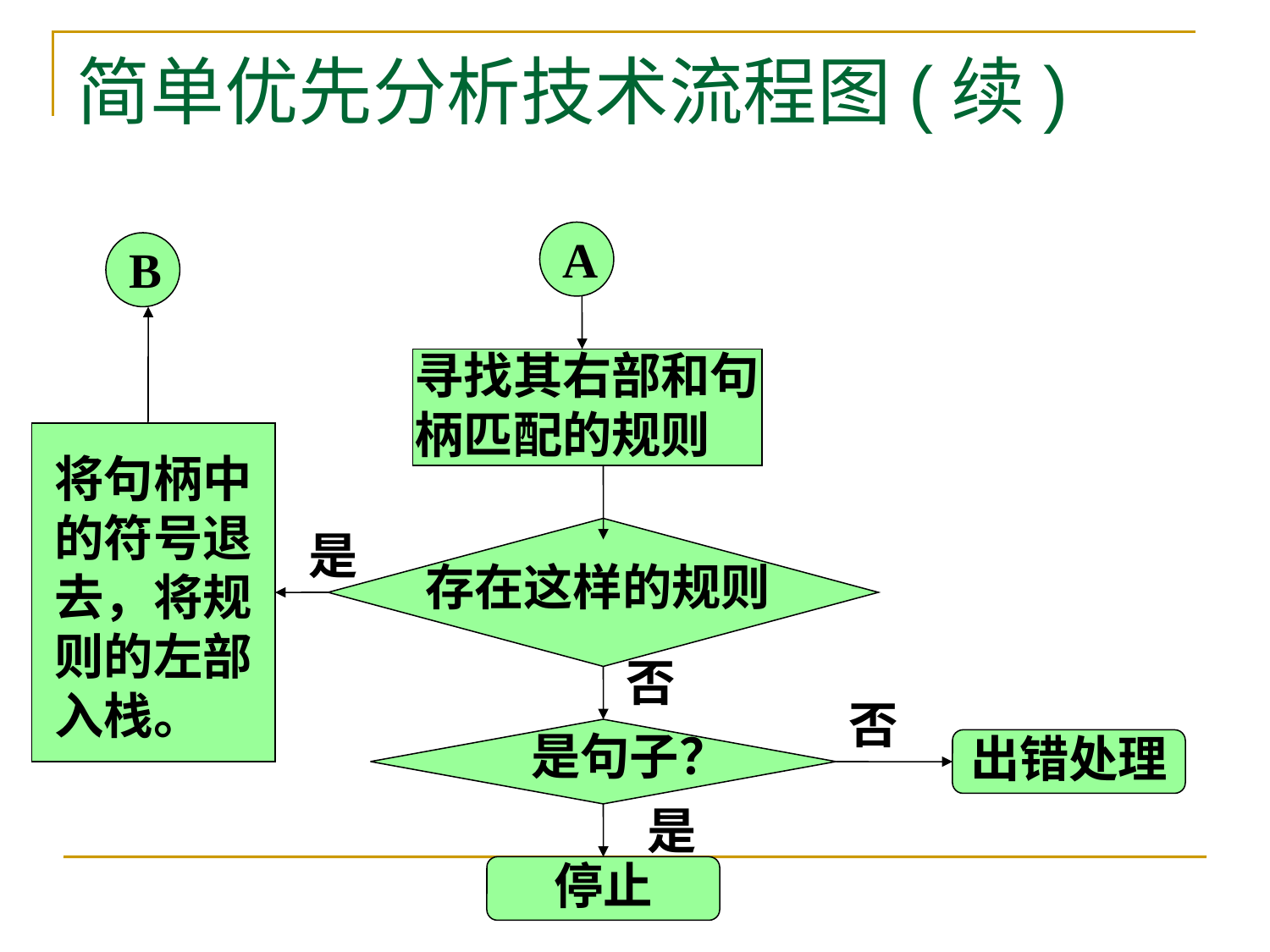

# 简单优先分析技术流程图(续)

A

B

寻找其右部和句柄匹配的规则

将句柄中的符号退去，将规则的左部入栈。

是

存在这样的规则

否

否

是句子？
出错处理

是

停止

27